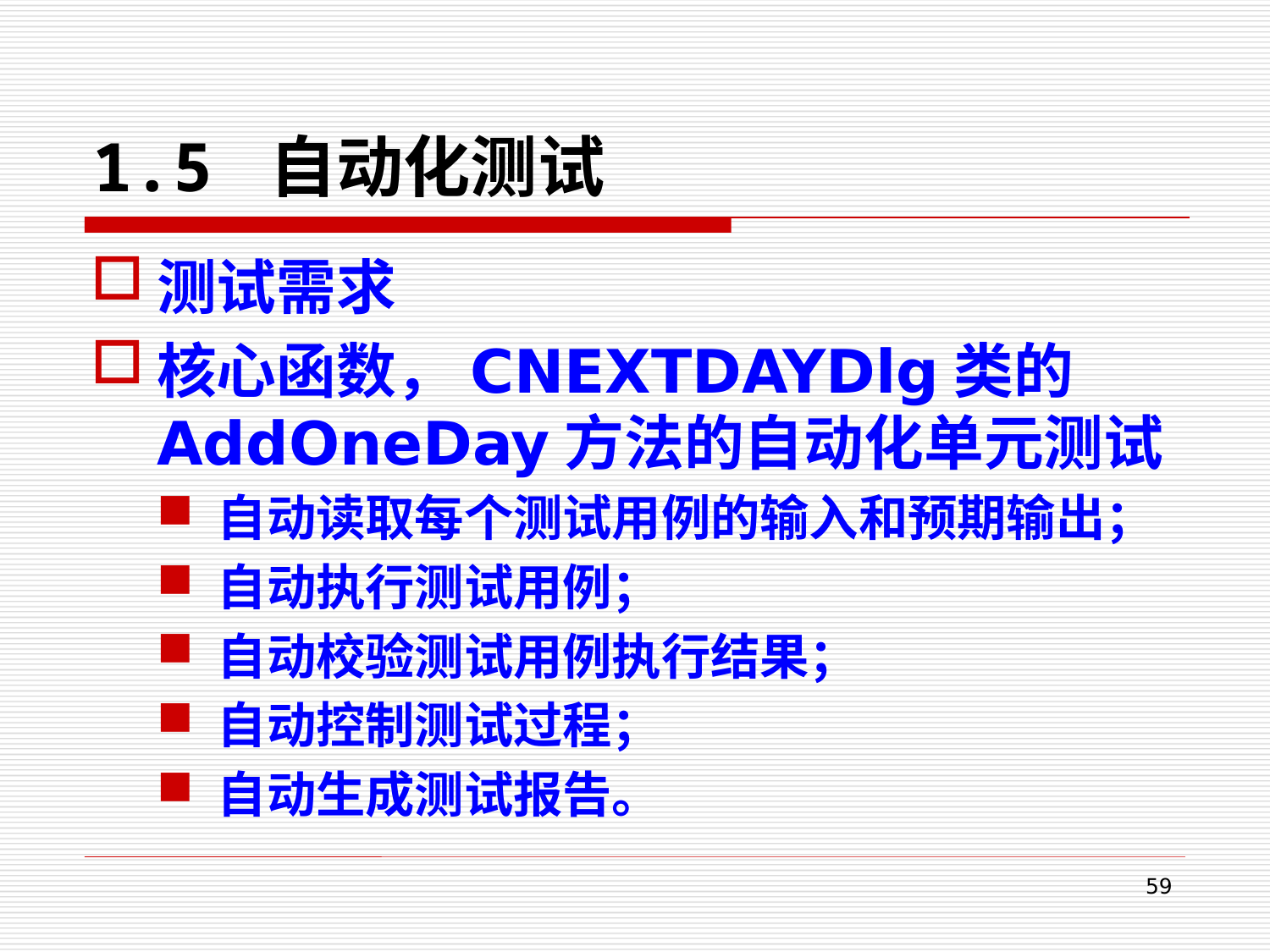

1.5 自动化测试
测试需求
核心函数，CNEXTDAYDlg类的AddOneDay方法的自动化单元测试
自动读取每个测试用例的输入和预期输出；
自动执行测试用例；
自动校验测试用例执行结果；
自动控制测试过程；
自动生成测试报告。
59